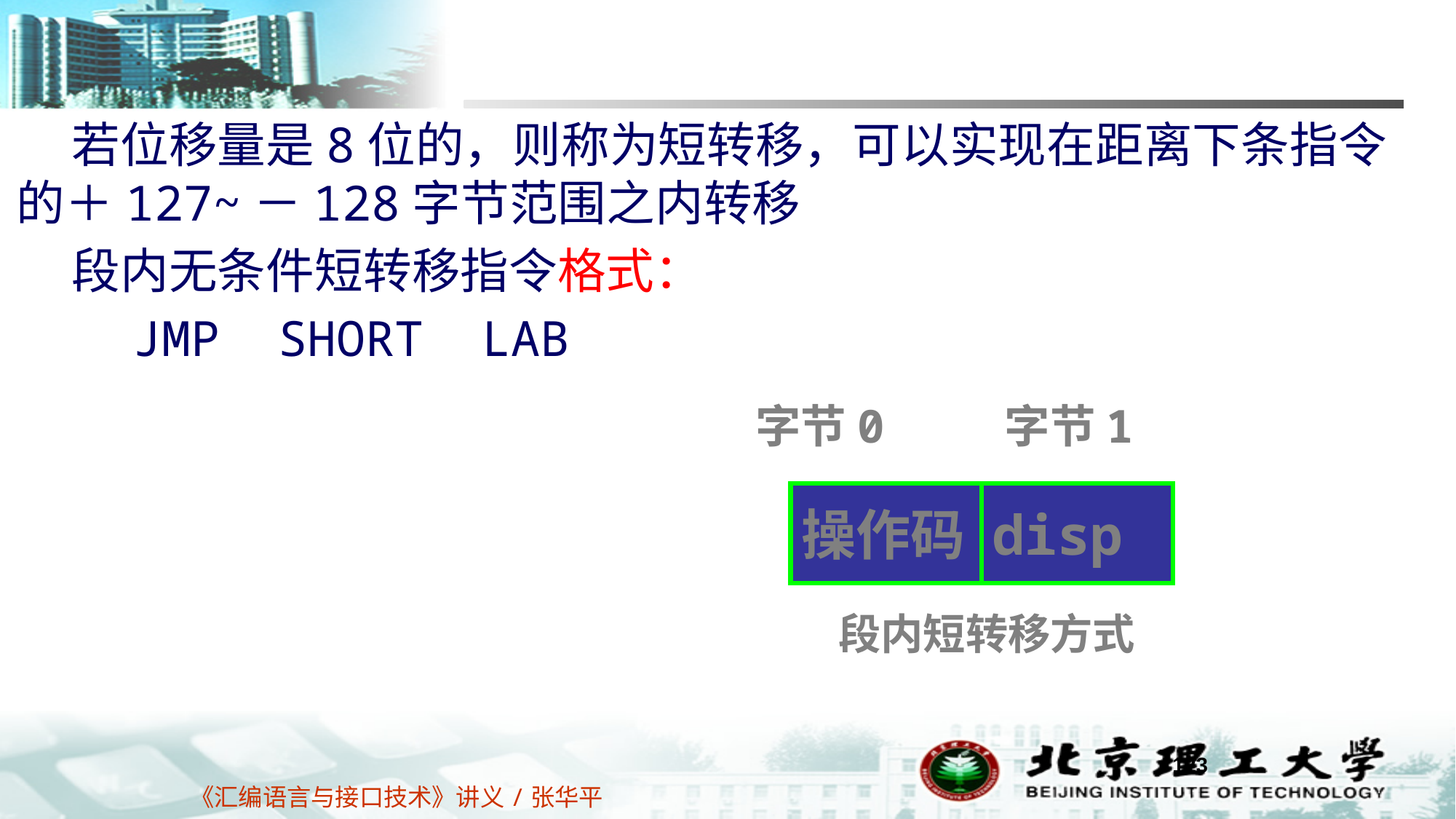

若位移量是8位的，则称为短转移，可以实现在距离下条指令的＋127~－128字节范围之内转移
    段内无条件短转移指令格式：
    JMP  SHORT  LAB
字节0    字节1

操作码
disp
段内短转移方式
123